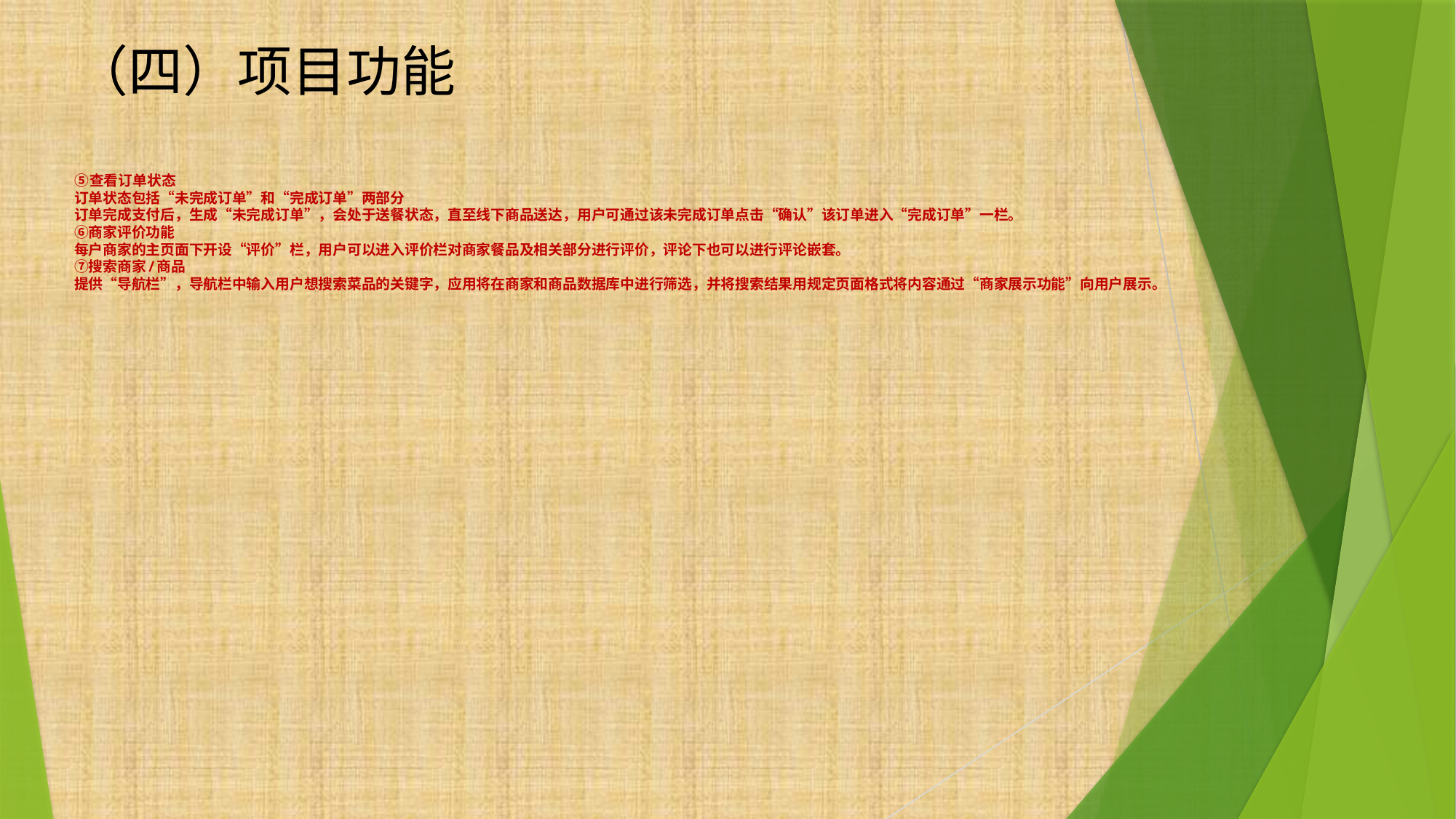

（四）项目功能
# ⑤查看订单状态 订单状态包括“未完成订单”和“完成订单”两部分 订单完成支付后，生成“未完成订单”，会处于送餐状态，直至线下商品送达，用户可通过该未完成订单点击“确认”该订单进入“完成订单”一栏。 ⑥商家评价功能 每户商家的主页面下开设“评价”栏，用户可以进入评价栏对商家餐品及相关部分进行评价，评论下也可以进行评论嵌套。 ⑦搜索商家/商品 提供“导航栏”，导航栏中输入用户想搜索菜品的关键字，应用将在商家和商品数据库中进行筛选，并将搜索结果用规定页面格式将内容通过“商家展示功能”向用户展示。